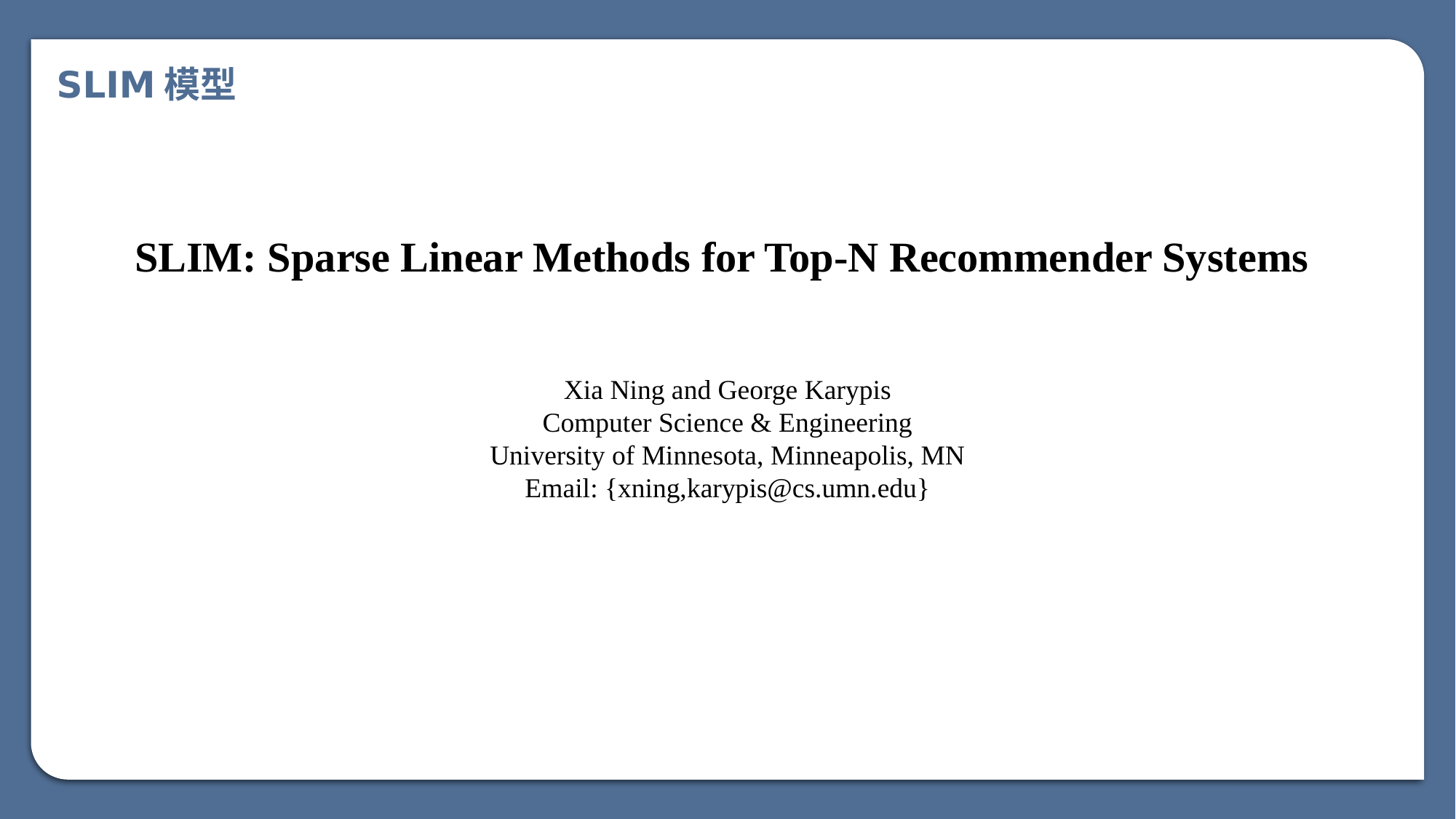

SLIM: Sparse Linear Methods
for Top-N Recommender Systems
SLIM模型
SLIM: Sparse Linear Methods for Top-N Recommender Systems

Xia Ning and George Karypis
Computer Science & Engineering
University of Minnesota, Minneapolis, MN
Email: {xning,karypis@cs.umn.edu}